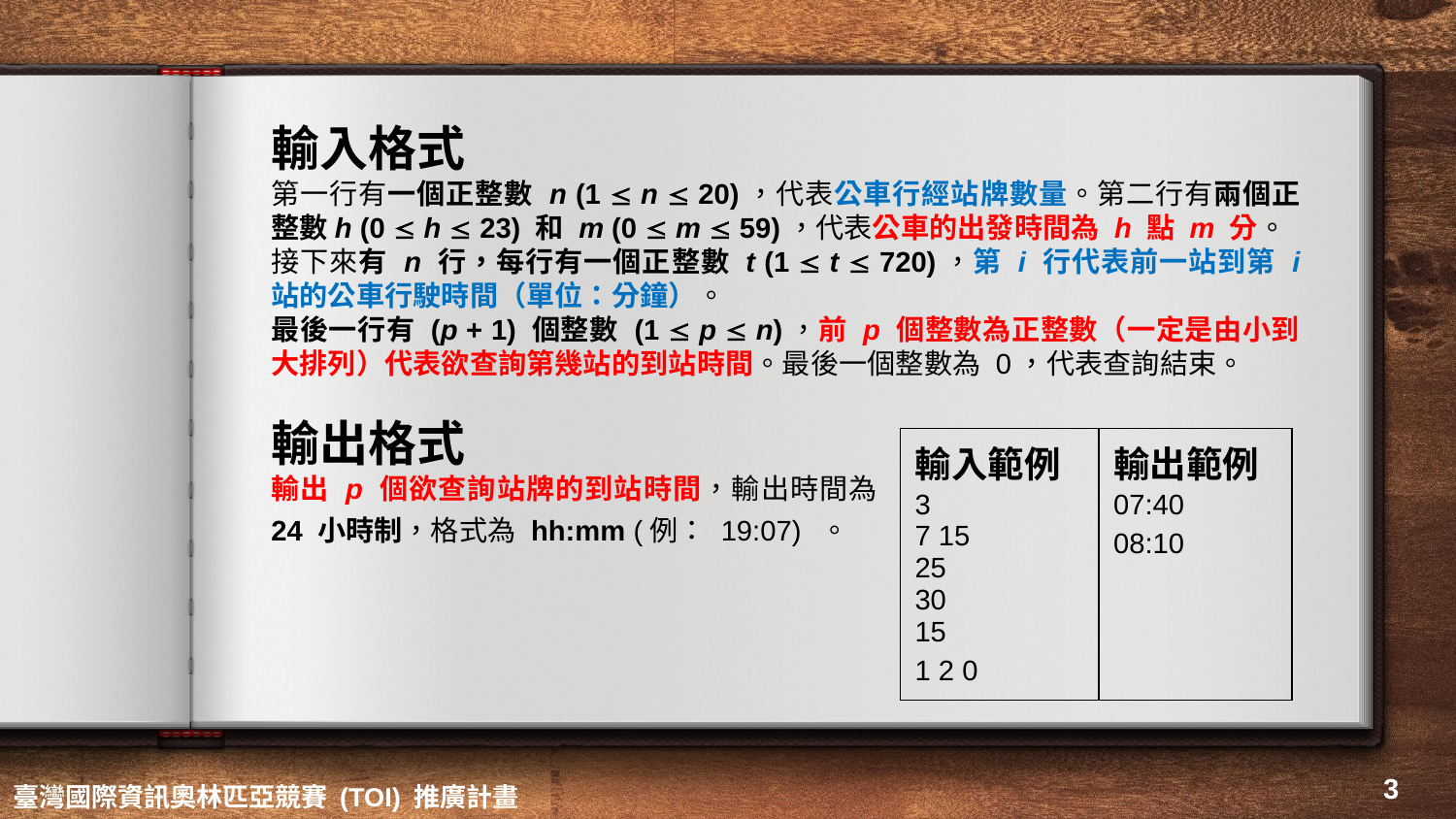

輸入格式
第一行有一個正整數 n (1 ≤ n ≤ 20)，代表公車行經站牌數量。第二行有兩個正整數h (0 ≤ h ≤ 23) 和 m (0 ≤ m ≤ 59)，代表公車的出發時間為 h 點 m 分。
接下來有 n 行，每行有一個正整數 t (1 ≤ t ≤ 720)，第 i 行代表前一站到第 i 站的公車行駛時間（單位：分鐘）。
最後一行有 (p + 1) 個整數 (1 ≤ p ≤ n)，前 p 個整數為正整數（一定是由小到大排列）代表欲查詢第幾站的到站時間。最後一個整數為 0，代表查詢結束。
輸出格式
輸出 p 個欲查詢站牌的到站時間，輸出時間為 24 小時制，格式為 hh:mm (例： 19:07) 。
| 輸入範例 3 7 15 25 30 15 1 2 0 | 輸出範例 07:40 08:10 |
| --- | --- |
3